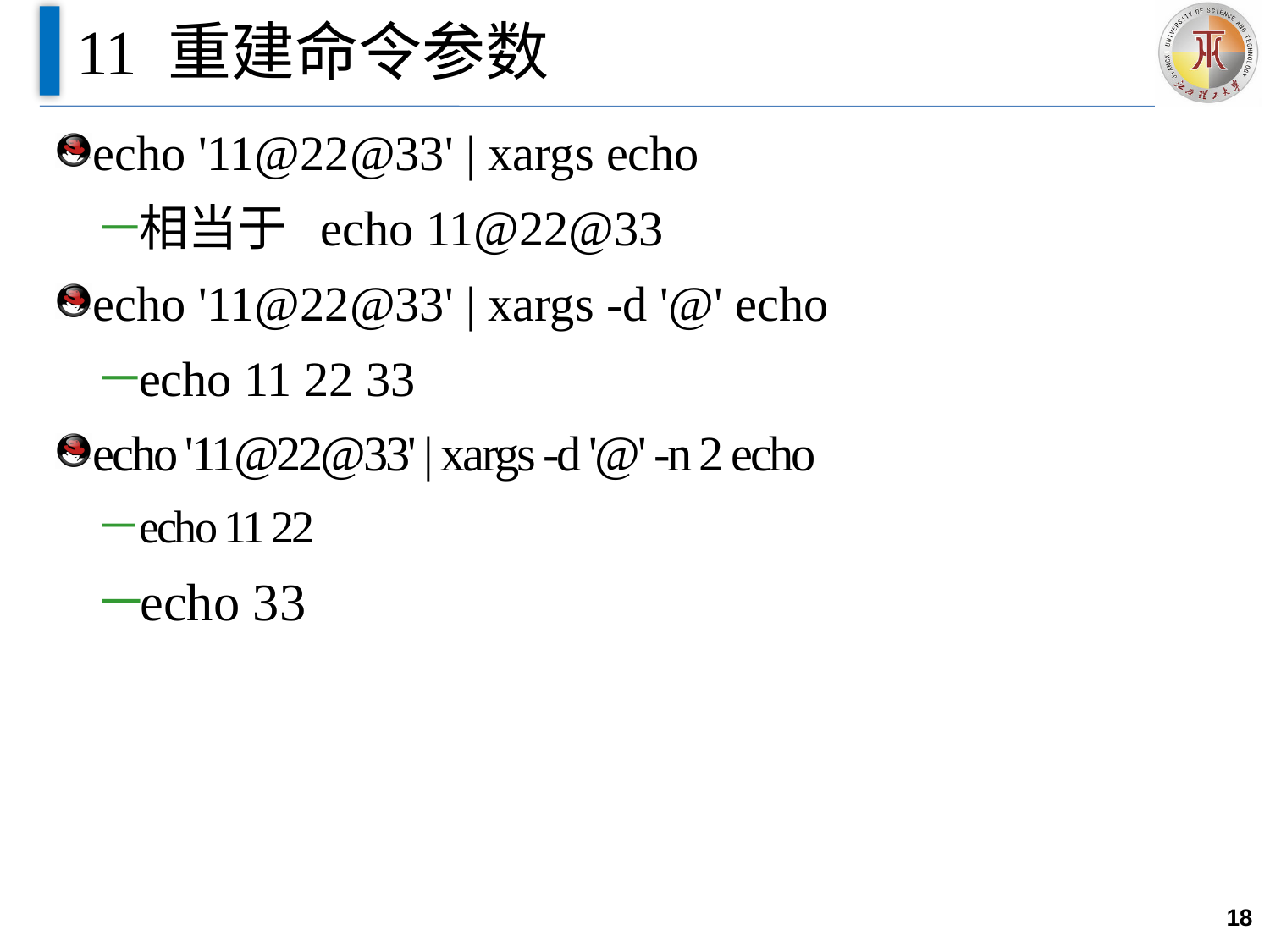

# 11 重建命令参数
echo '11@22@33' | xargs echo
相当于  echo 11@22@33
echo '11@22@33' | xargs -d '@' echo
echo 11 22 33
echo '11@22@33' | xargs -d '@' -n 2 echo
echo 11 22
echo 33
18